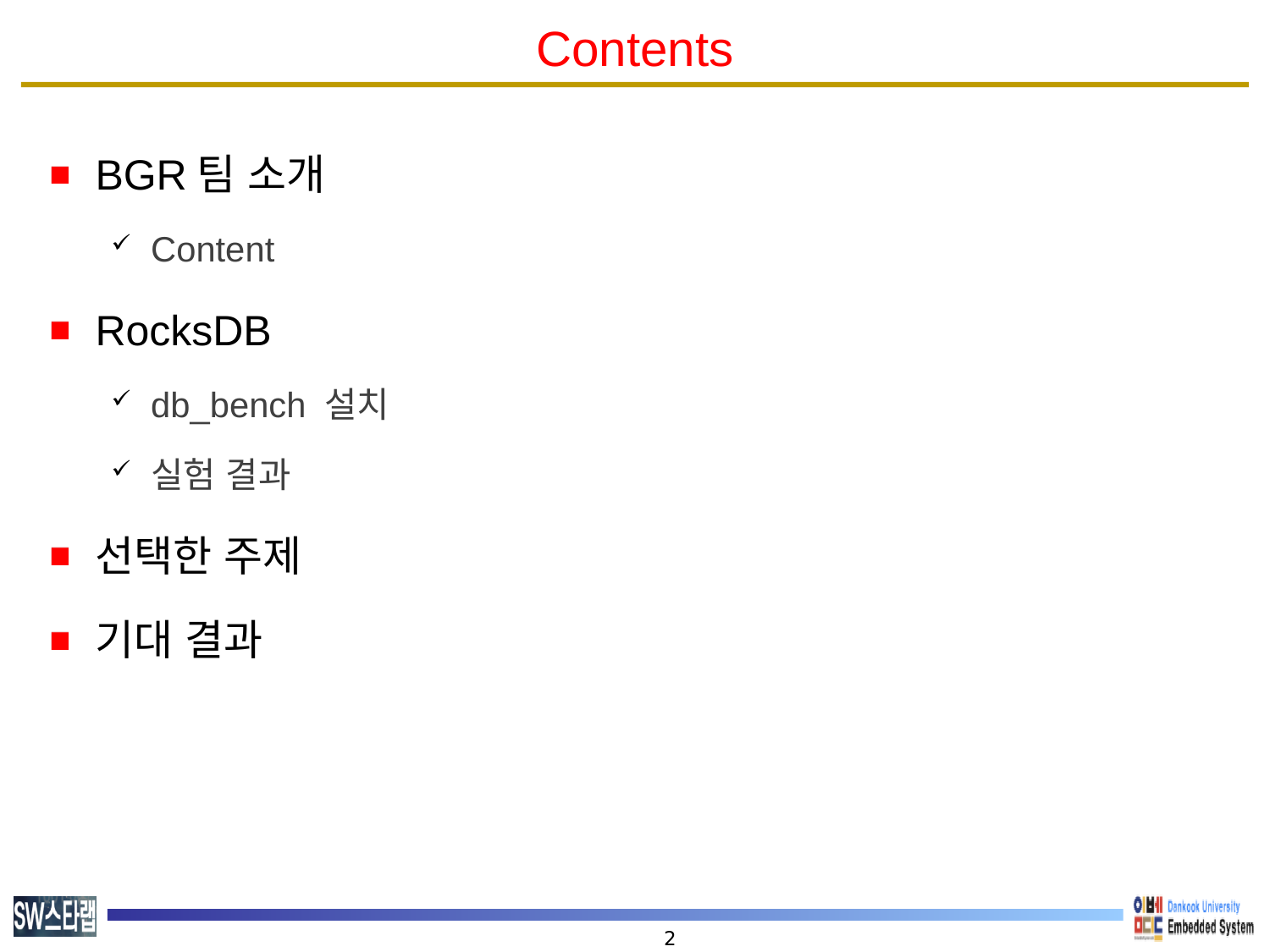

# Contents
BGR팀 소개
Content
RocksDB
db_bench 설치
실험 결과
선택한 주제
기대 결과
2